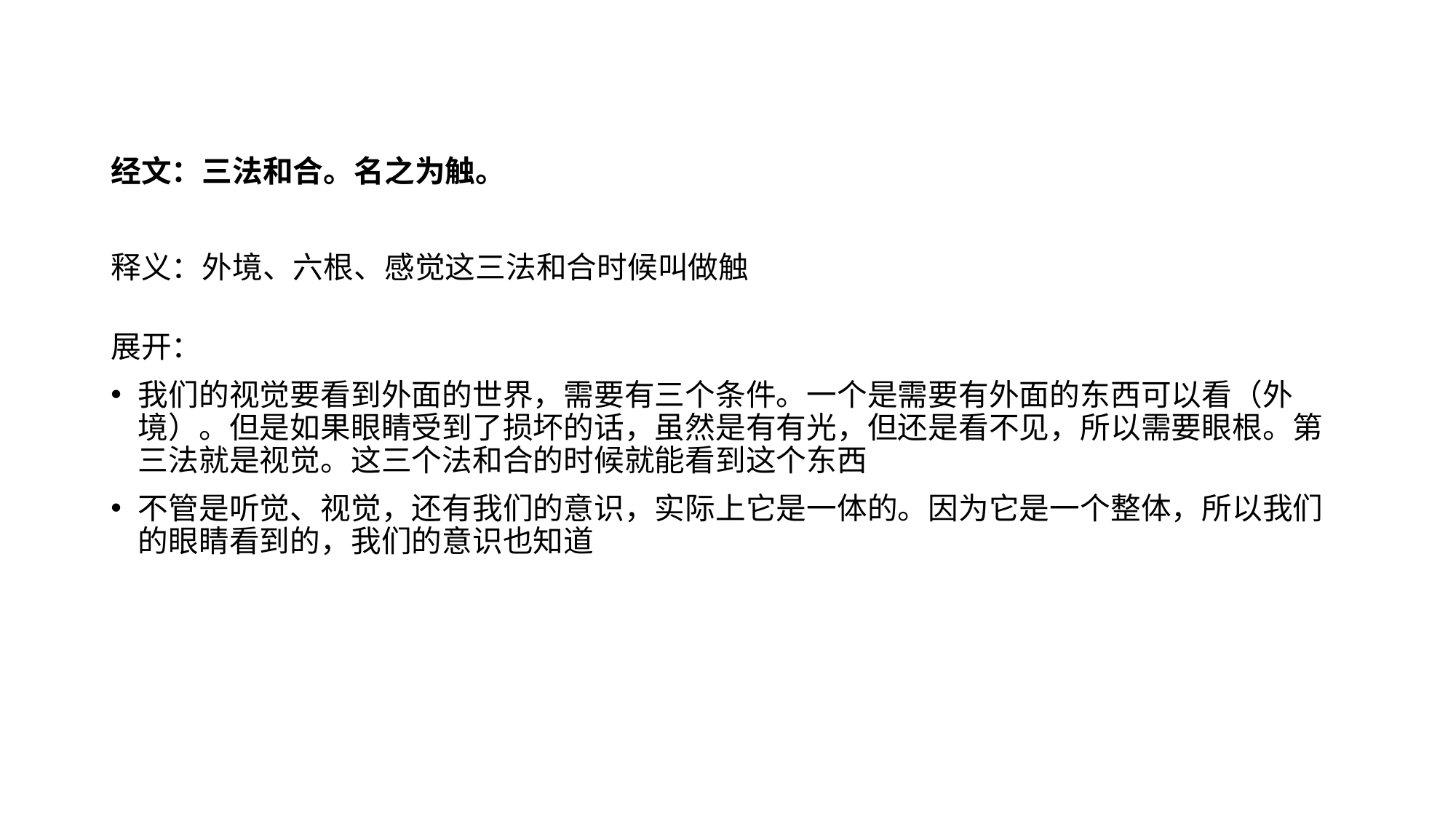

经文：三法和合。名之为触。

释义：外境、六根、感觉这三法和合时候叫做触

展开：
我们的视觉要看到外面的世界，需要有三个条件。一个是需要有外面的东西可以看（外境）。但是如果眼睛受到了损坏的话，虽然是有有光，但还是看不见，所以需要眼根。第三法就是视觉。这三个法和合的时候就能看到这个东西
不管是听觉、视觉，还有我们的意识，实际上它是一体的。因为它是一个整体，所以我们的眼睛看到的，我们的意识也知道